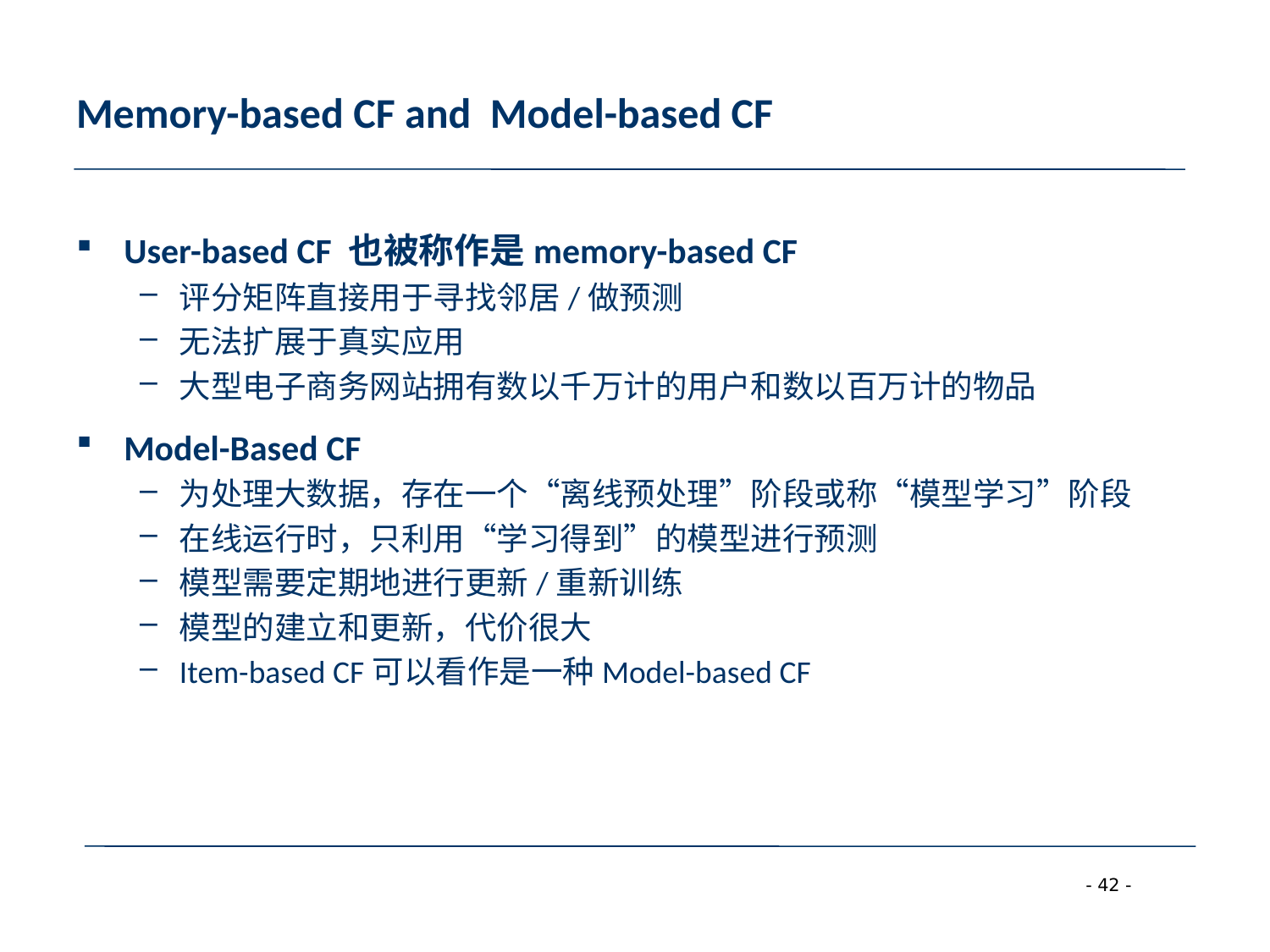

# Memory-based CF and  Model-based CF
User-based CF 也被称作是memory-based CF
评分矩阵直接用于寻找邻居/做预测
无法扩展于真实应用
大型电子商务网站拥有数以千万计的用户和数以百万计的物品
Model-Based CF
为处理大数据，存在一个“离线预处理”阶段或称“模型学习”阶段
在线运行时，只利用“学习得到”的模型进行预测
模型需要定期地进行更新/重新训练
模型的建立和更新，代价很大
Item-based CF可以看作是一种Model-based CF